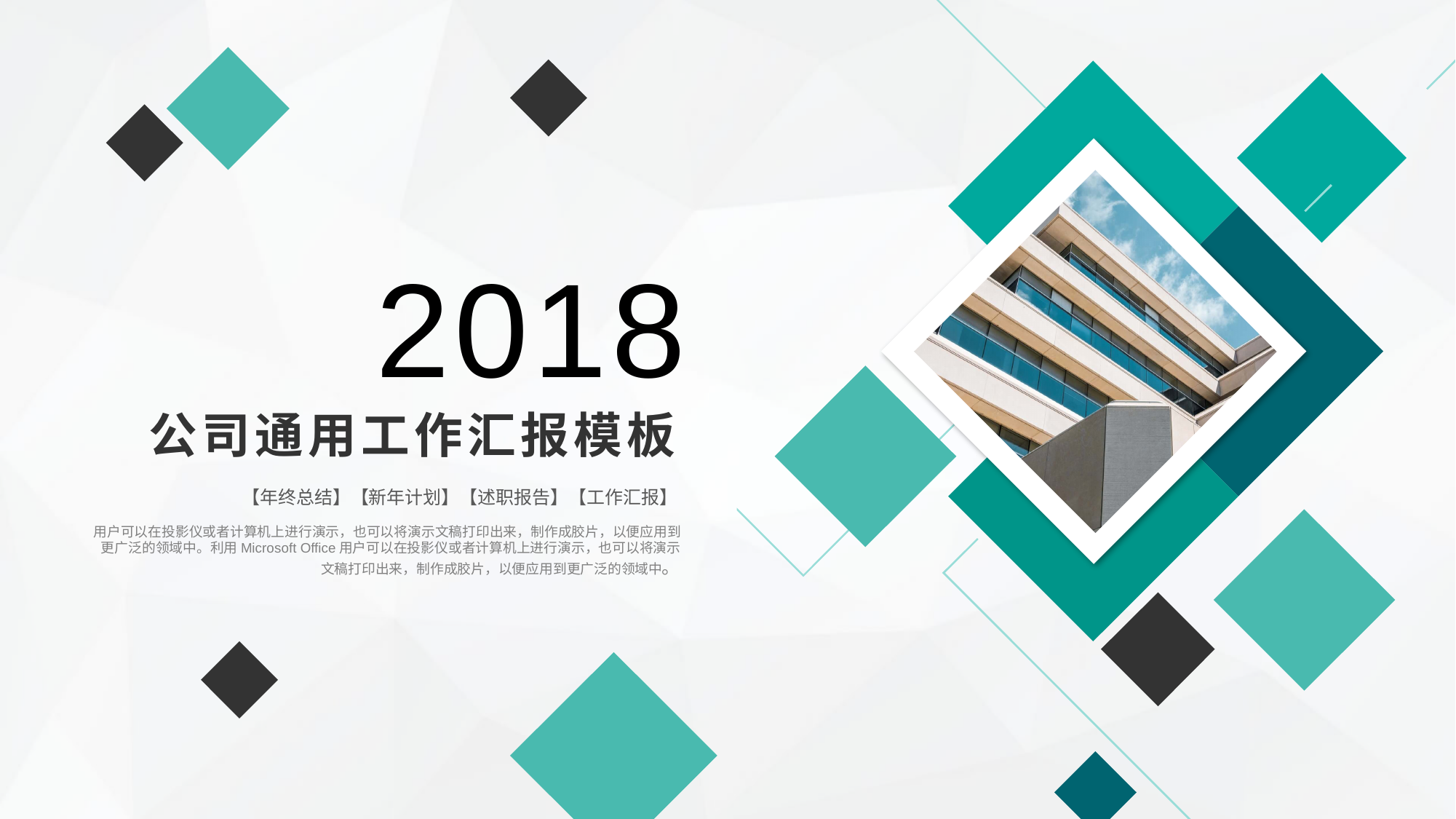

2018
公司通用工作汇报模板
【年终总结】【新年计划】【述职报告】【工作汇报】
用户可以在投影仪或者计算机上进行演示，也可以将演示文稿打印出来，制作成胶片，以便应用到更广泛的领域中。利用Microsoft Office用户可以在投影仪或者计算机上进行演示，也可以将演示文稿打印出来，制作成胶片，以便应用到更广泛的领域中。